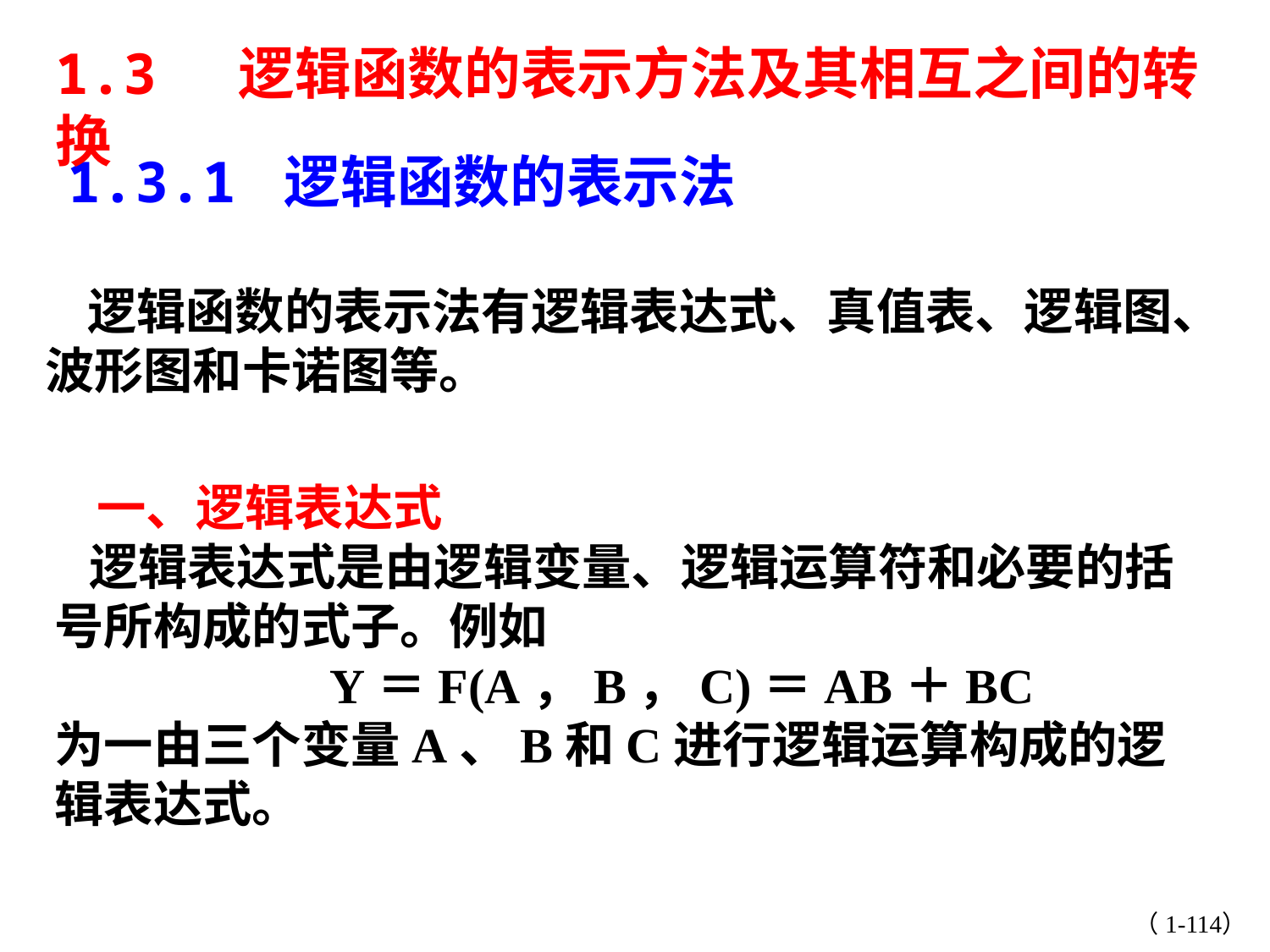

1.3  逻辑函数的表示方法及其相互之间的转换
1.3.1 逻辑函数的表示法
　逻辑函数的表示法有逻辑表达式、真值表、逻辑图、波形图和卡诺图等。
　一、逻辑表达式
  逻辑表达式是由逻辑变量、逻辑运算符和必要的括号所构成的式子。例如
	     Y＝F(A，B，C)＝AB＋BC
为一由三个变量A、B和C进行逻辑运算构成的逻辑表达式。

（1-114）